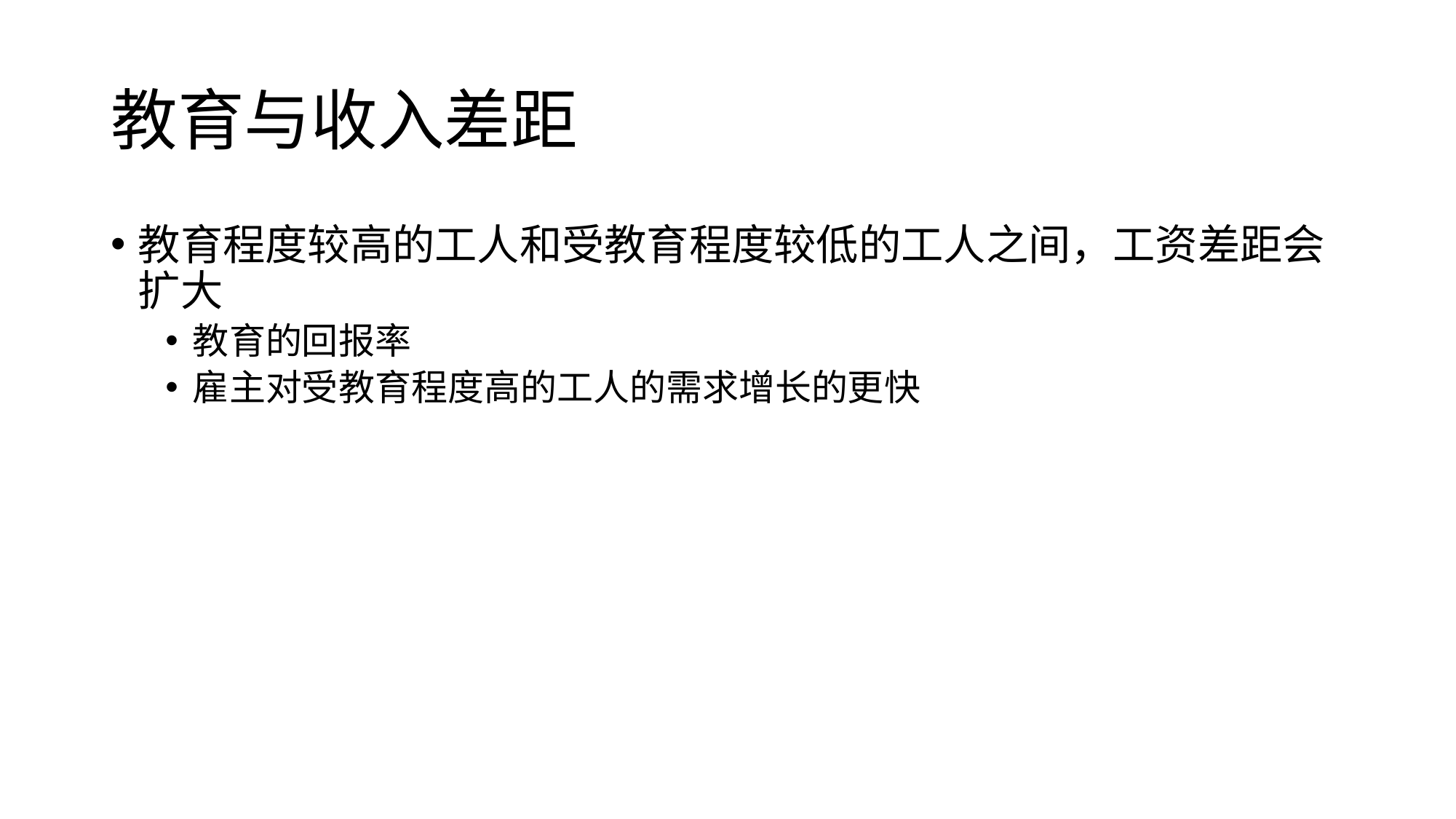

# 教育与收入差距
教育程度较高的工人和受教育程度较低的工人之间，工资差距会扩大
教育的回报率
雇主对受教育程度高的工人的需求增长的更快